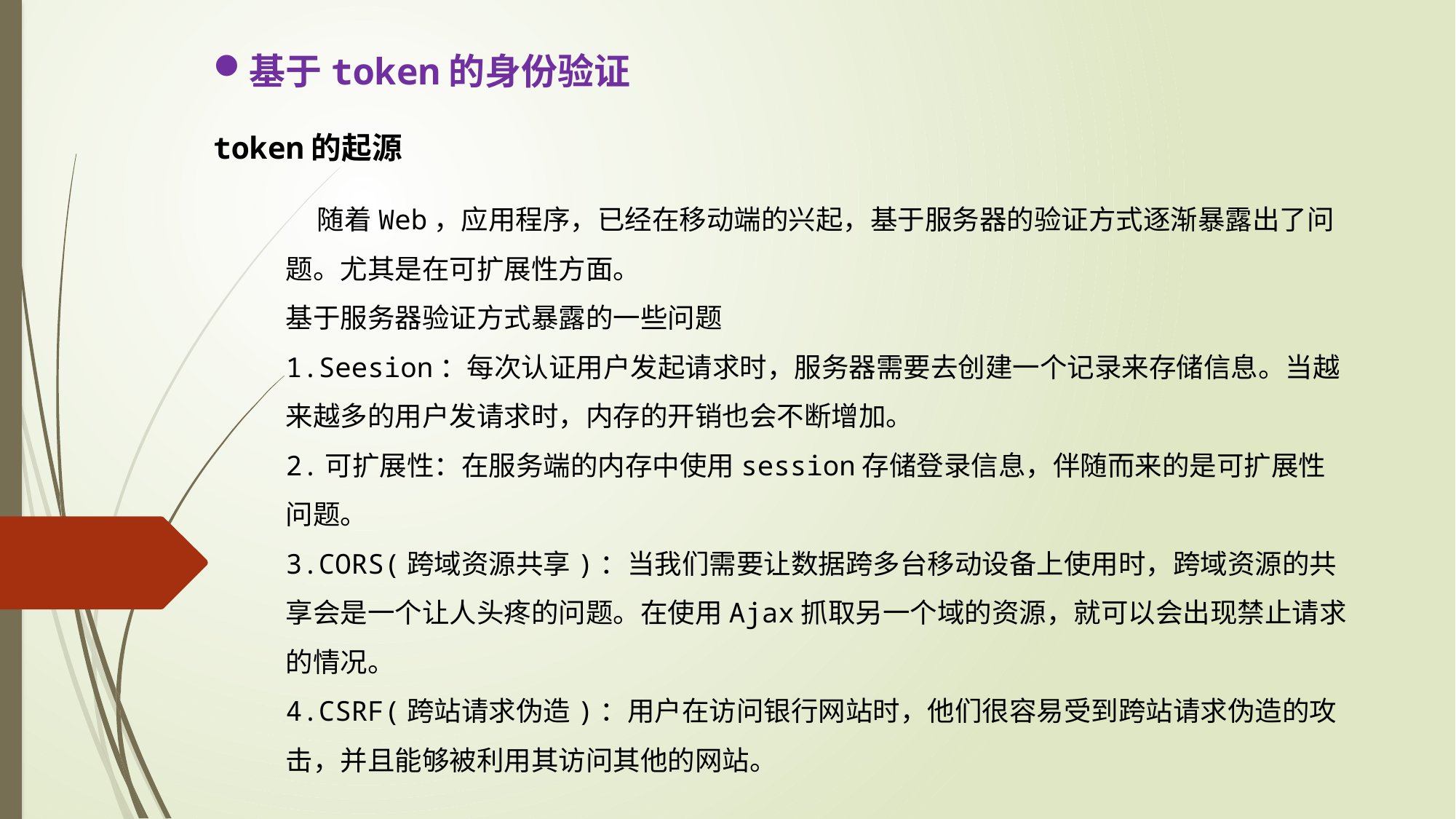

基于token的身份验证
token的起源
    随着Web，应用程序，已经在移动端的兴起，基于服务器的验证方式逐渐暴露出了问题。尤其是在可扩展性方面。
基于服务器验证方式暴露的一些问题
1.Seesion：每次认证用户发起请求时，服务器需要去创建一个记录来存储信息。当越来越多的用户发请求时，内存的开销也会不断增加。
2.可扩展性：在服务端的内存中使用session存储登录信息，伴随而来的是可扩展性问题。
3.CORS(跨域资源共享)：当我们需要让数据跨多台移动设备上使用时，跨域资源的共享会是一个让人头疼的问题。在使用Ajax抓取另一个域的资源，就可以会出现禁止请求的情况。
4.CSRF(跨站请求伪造)：用户在访问银行网站时，他们很容易受到跨站请求伪造的攻击，并且能够被利用其访问其他的网站。